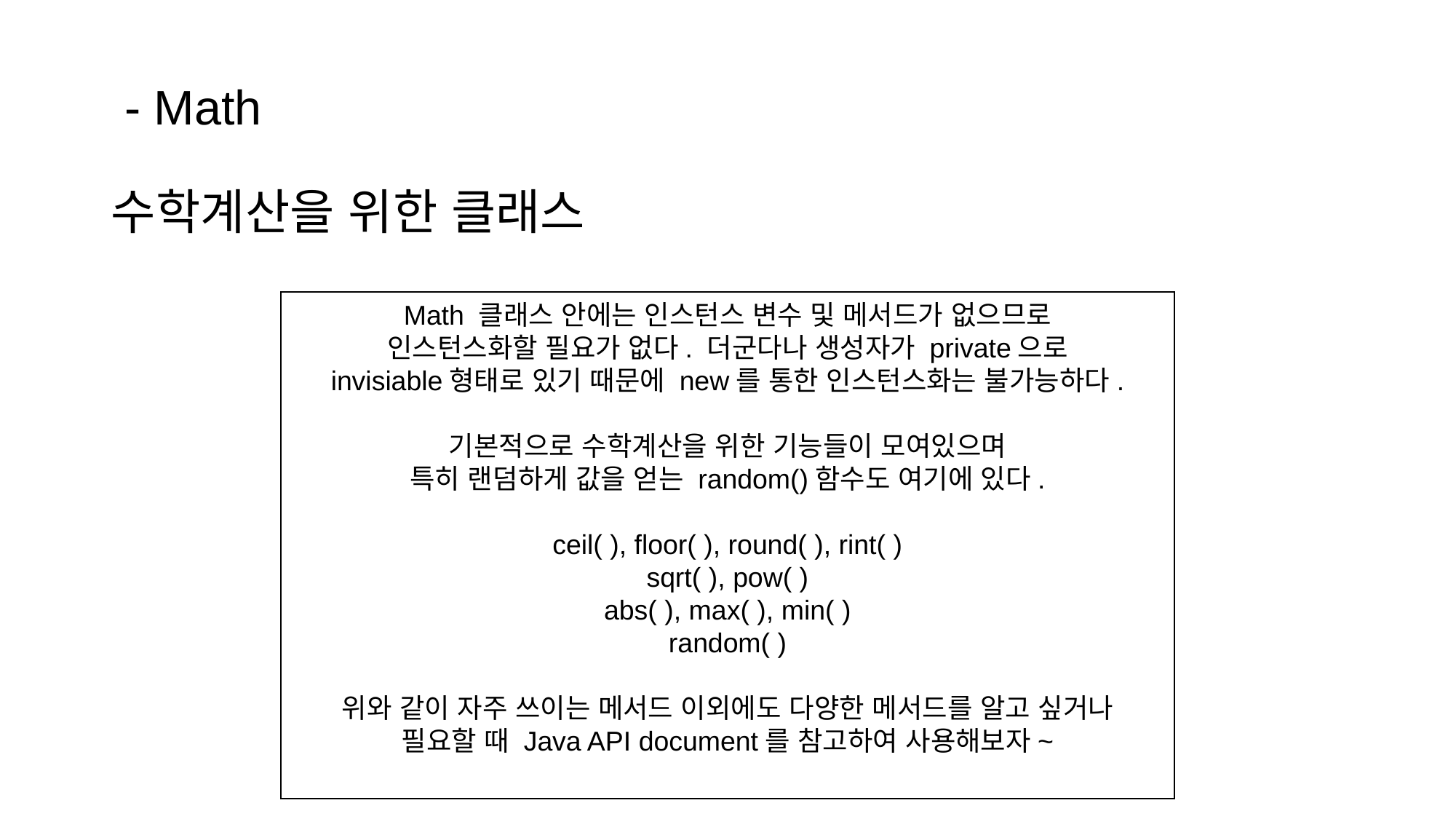

# - Math 수학계산을 위한 클래스
Math 클래스 안에는 인스턴스 변수 및 메서드가 없으므로
인스턴스화할 필요가 없다. 더군다나 생성자가 private으로
invisiable형태로 있기 때문에 new를 통한 인스턴스화는 불가능하다.

기본적으로 수학계산을 위한 기능들이 모여있으며
특히 랜덤하게 값을 얻는 random()함수도 여기에 있다.

ceil( ), floor( ), round( ), rint( )
sqrt( ), pow( )
abs( ), max( ), min( )
random( )

위와 같이 자주 쓰이는 메서드 이외에도 다양한 메서드를 알고 싶거나
필요할 때 Java API document를 참고하여 사용해보자~